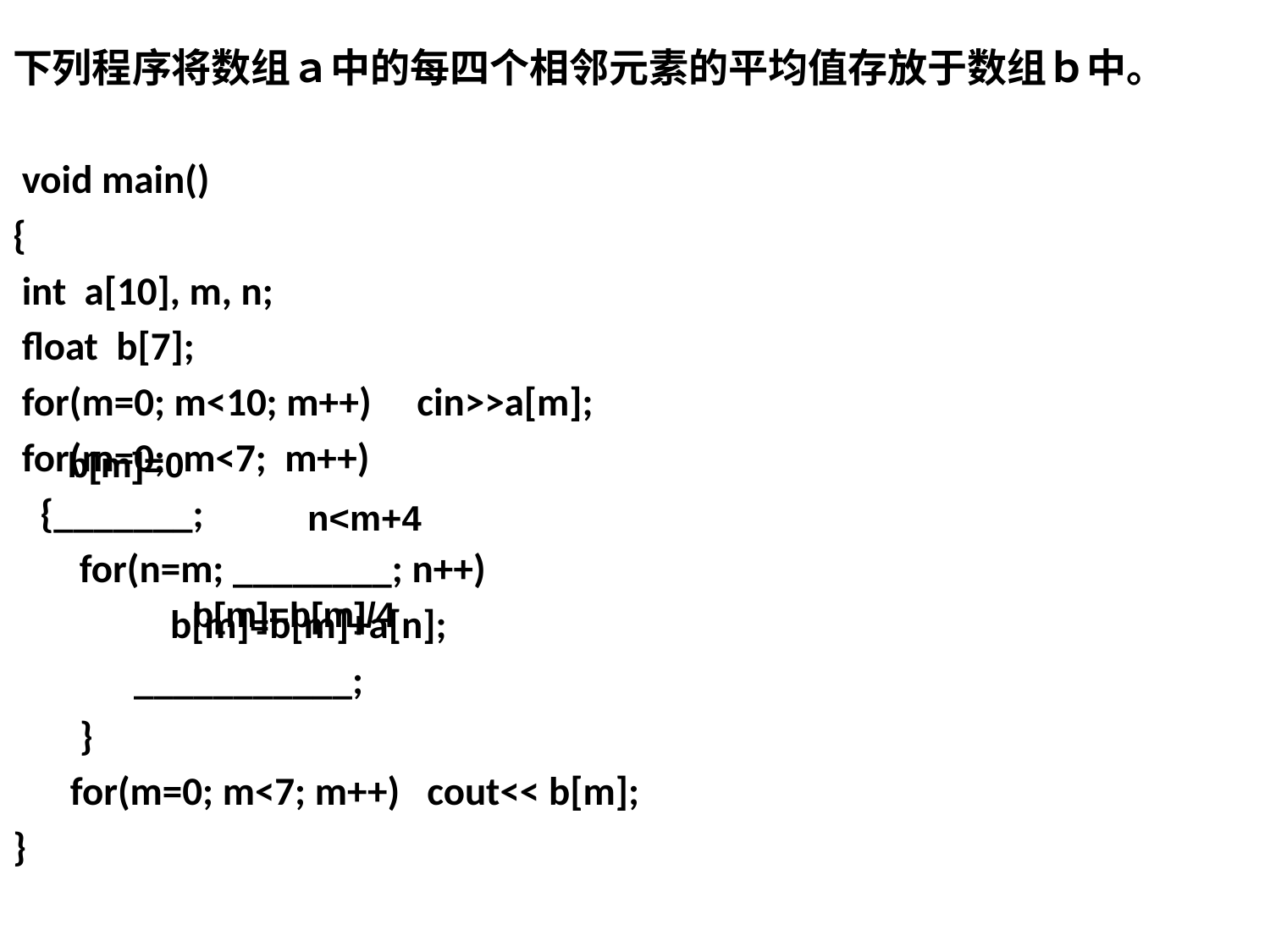

下列程序将数组ａ中的每四个相邻元素的平均值存放于数组ｂ中。

 void main()
{
 int  a[10], m, n;
 float  b[7];
 for(m=0; m<10; m++)     cin>>a[m];
 for(m=0;  m<7;  m++)
   {_______;
  		  for(n=m; ________; n++)
  		            b[m]=b[m]+a[n];
 		        ___________;
 		  }
 	 for(m=0; m<7; m++)   cout<< b[m];
}
b[m]=0
n<m+4
b[m]=b[m]/4